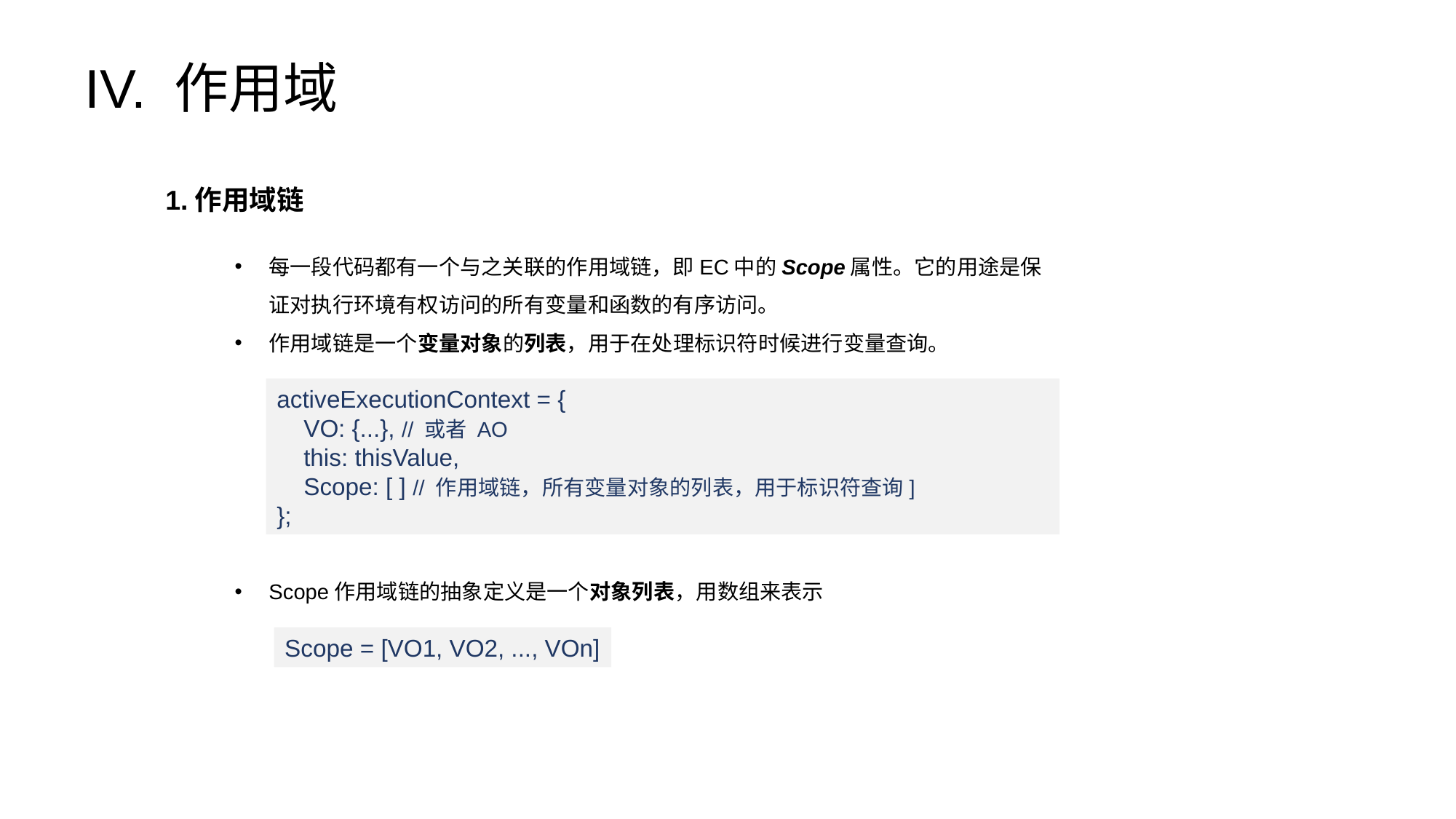

IV. 作用域
1.作用域链
每一段代码都有一个与之关联的作用域链，即EC中的Scope属性。它的用途是保证对执行环境有权访问的所有变量和函数的有序访问。
作用域链是一个变量对象的列表，用于在处理标识符时候进行变量查询。
activeExecutionContext = {
    VO: {...}, // 或者 AO
    this: thisValue,
    Scope: [ ] // 作用域链，所有变量对象的列表，用于标识符查询]
};
Scope作用域链的抽象定义是一个对象列表，用数组来表示
Scope = [VO1, VO2, ..., VOn]